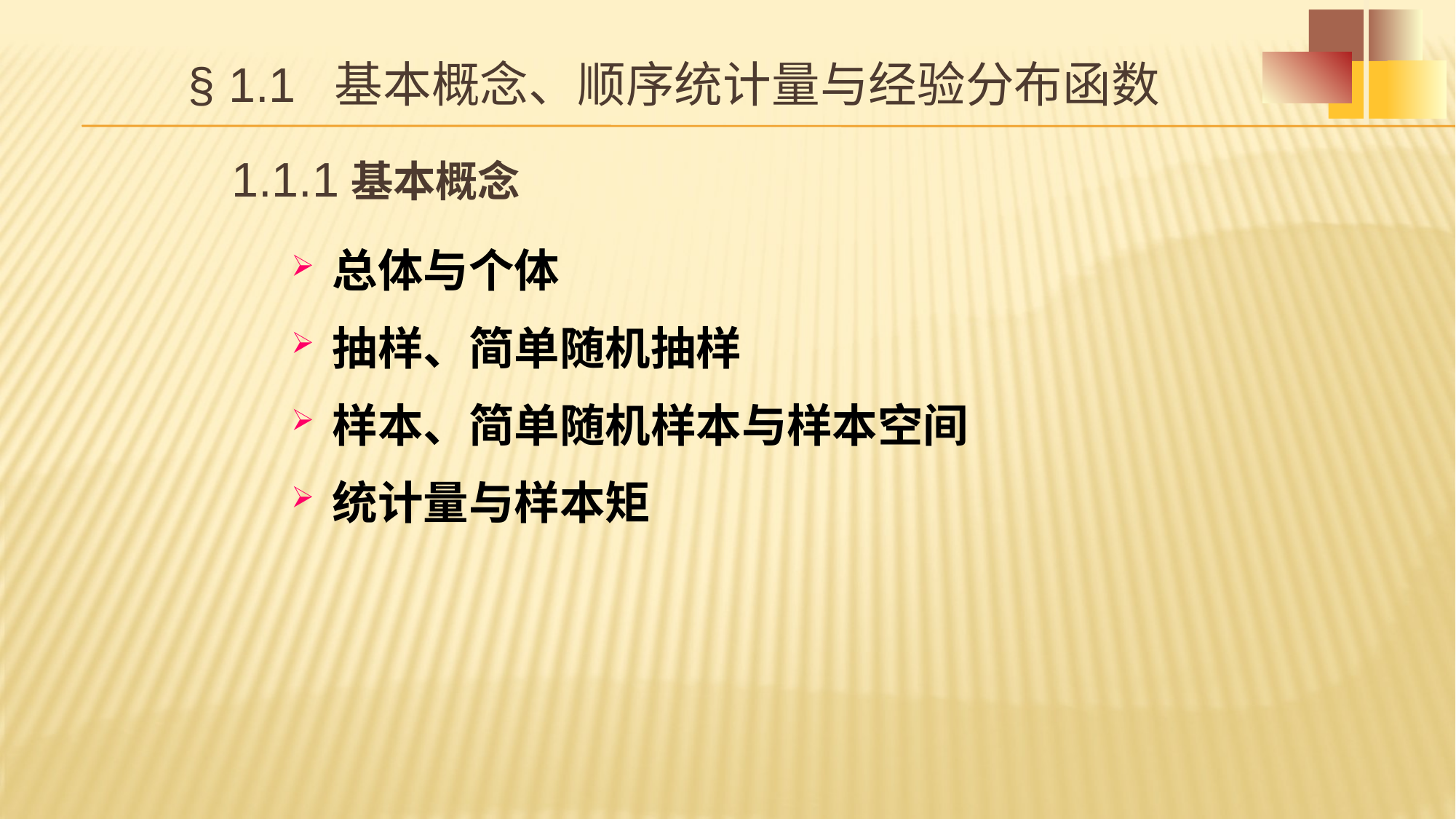

# § 1.1  基本概念、顺序统计量与经验分布函数
1.1.1基本概念

总体与个体
抽样、简单随机抽样
样本、简单随机样本与样本空间
统计量与样本矩